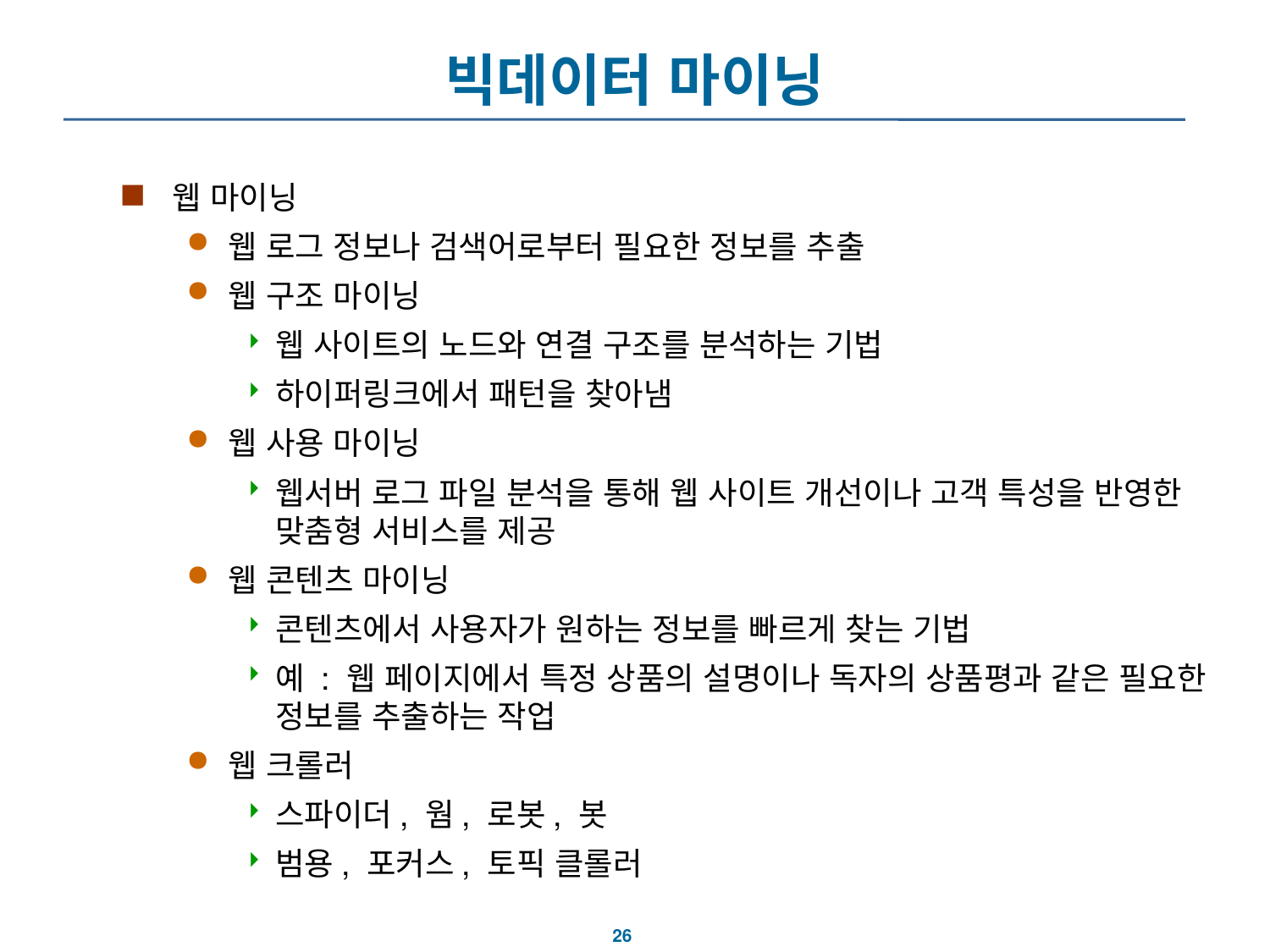

# 빅데이터 마이닝
웹 마이닝
웹 로그 정보나 검색어로부터 필요한 정보를 추출
웹 구조 마이닝
웹 사이트의 노드와 연결 구조를 분석하는 기법
하이퍼링크에서 패턴을 찾아냄
웹 사용 마이닝
웹서버 로그 파일 분석을 통해 웹 사이트 개선이나 고객 특성을 반영한 맞춤형 서비스를 제공
웹 콘텐츠 마이닝
콘텐츠에서 사용자가 원하는 정보를 빠르게 찾는 기법
예 : 웹 페이지에서 특정 상품의 설명이나 독자의 상품평과 같은 필요한 정보를 추출하는 작업
웹 크롤러
스파이더, 웜, 로봇, 봇
범용, 포커스, 토픽 클롤러